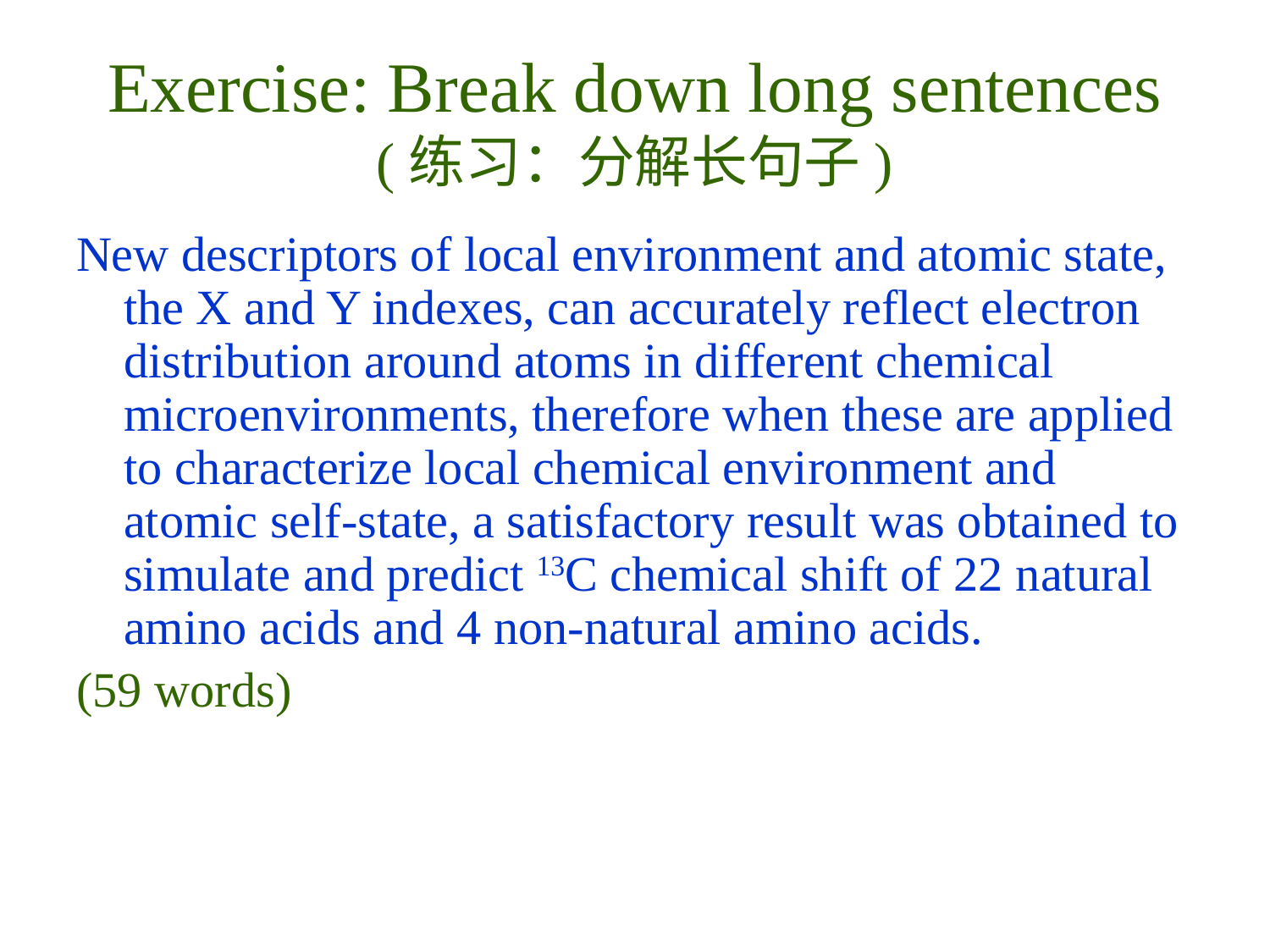

# Exercise: Break down long sentences (练习：分解长句子)
New descriptors of local environment and atomic state, the X and Y indexes, can accurately reflect electron distribution around atoms in different chemical microenvironments, therefore when these are applied to characterize local chemical environment and atomic self-state, a satisfactory result was obtained to simulate and predict 13C chemical shift of 22 natural amino acids and 4 non-natural amino acids.
(59 words)